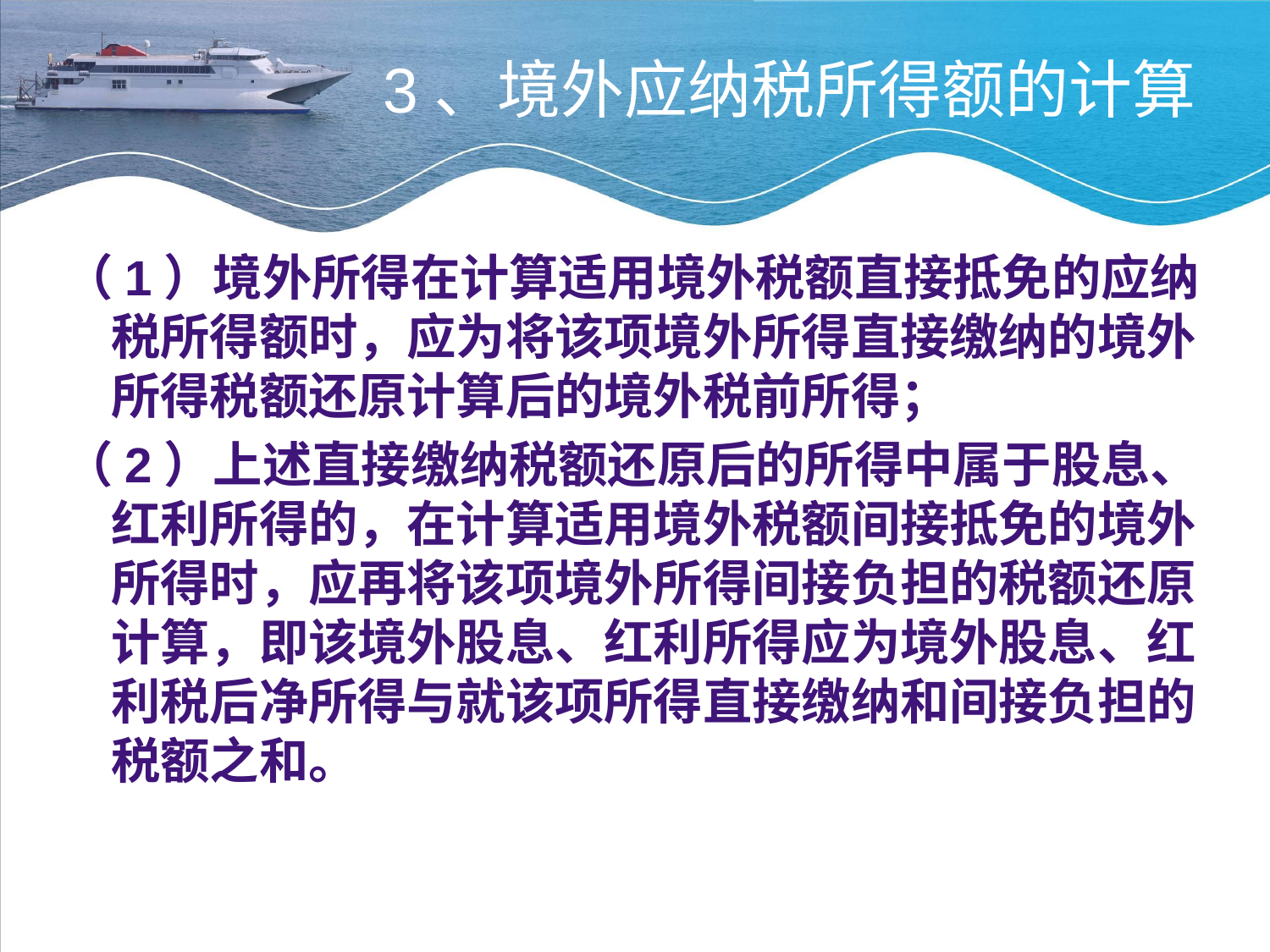

# 3、境外应纳税所得额的计算
（1）境外所得在计算适用境外税额直接抵免的应纳税所得额时，应为将该项境外所得直接缴纳的境外所得税额还原计算后的境外税前所得；
（2）上述直接缴纳税额还原后的所得中属于股息、红利所得的，在计算适用境外税额间接抵免的境外所得时，应再将该项境外所得间接负担的税额还原计算，即该境外股息、红利所得应为境外股息、红利税后净所得与就该项所得直接缴纳和间接负担的税额之和。